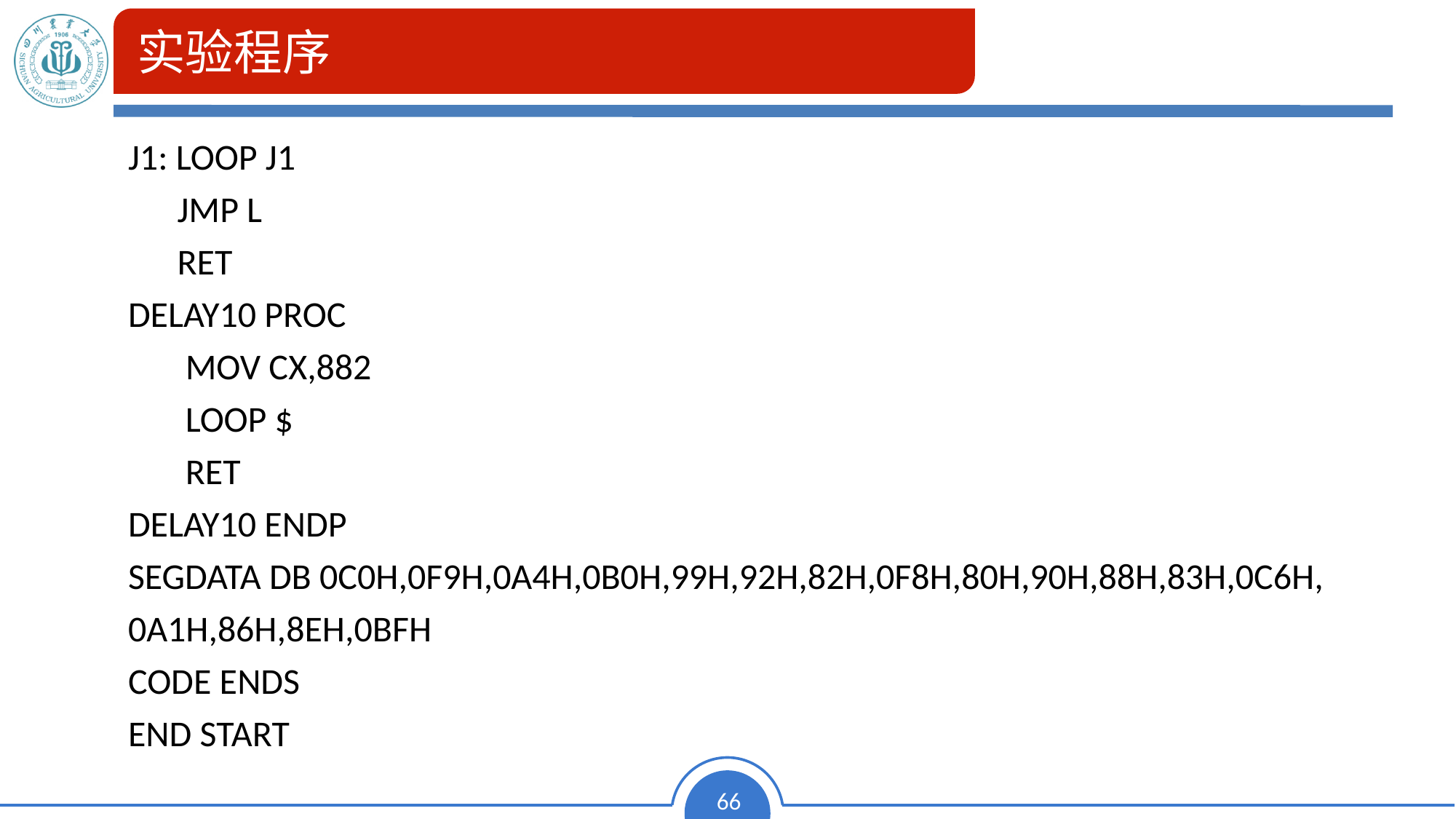

# 实验程序
J1: LOOP J1
      JMP L
      RET
DELAY10 PROC
       MOV CX,882
       LOOP $
       RET
DELAY10 ENDP
SEGDATA DB 0C0H,0F9H,0A4H,0B0H,99H,92H,82H,0F8H,80H,90H,88H,83H,0C6H,
0A1H,86H,8EH,0BFH
CODE ENDS
END START